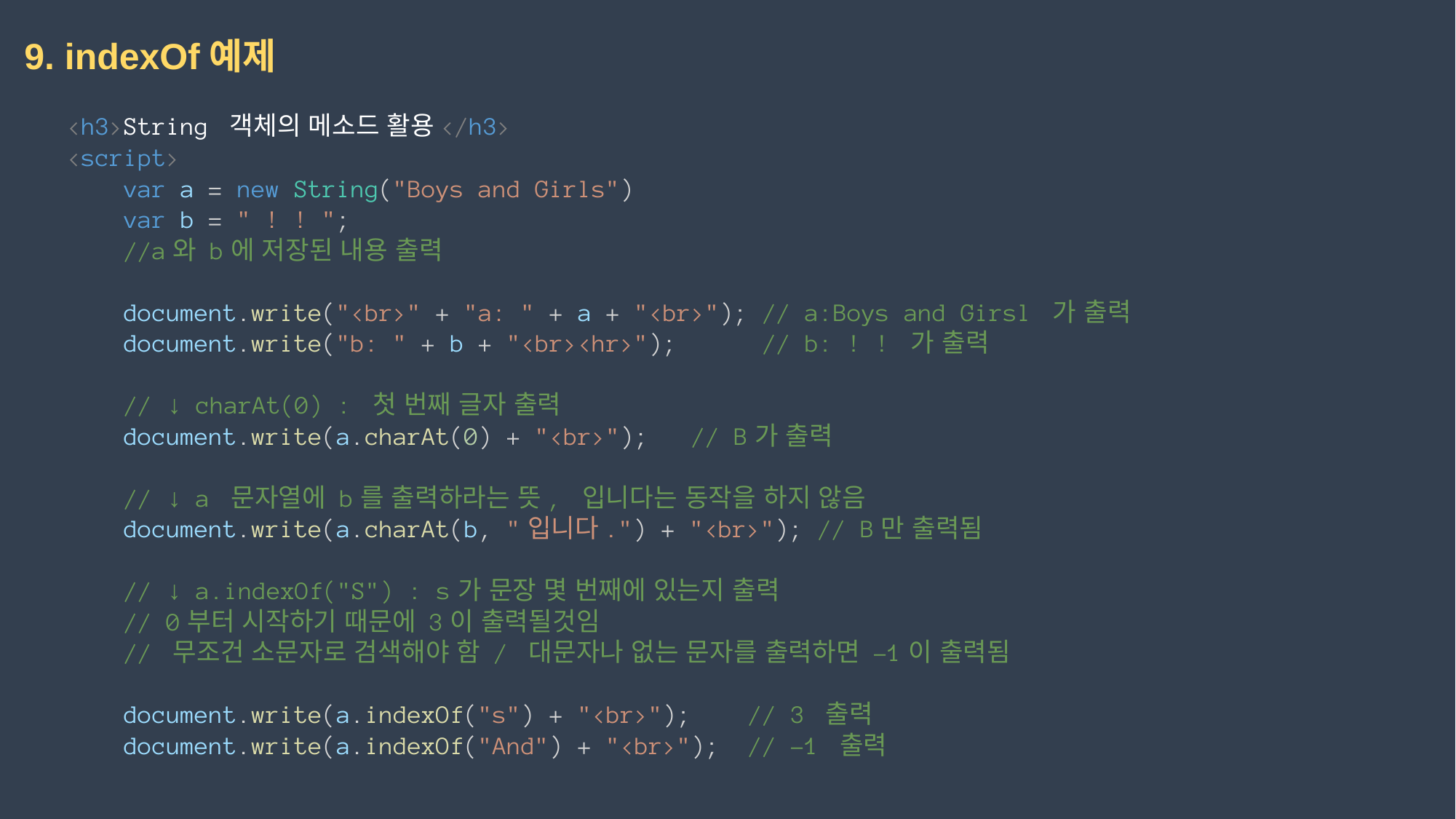

9. indexOf예제
    <h3>String 객체의 메소드 활용</h3>
    <script>
        var a = new String("Boys and Girls")
        var b = " ! ! ";
        //a와 b에 저장된 내용 출력
        document.write("<br>" + "a: " + a + "<br>"); // a:Boys and Girsl 가 출력
        document.write("b: " + b + "<br><hr>");      // b: ! ! 가 출력
        // ↓ charAt(0) : 첫 번째 글자 출력
        document.write(a.charAt(0) + "<br>");   // B가 출력
        // ↓ a 문자열에 b를 출력하라는 뜻, 입니다는 동작을 하지 않음
        document.write(a.charAt(b, "입니다.") + "<br>"); // B만 출력됨
        // ↓ a.indexOf("S") : s가 문장 몇 번째에 있는지 출력
        // 0부터 시작하기 때문에 3이 출력될것임
        // 무조건 소문자로 검색해야 함 / 대문자나 없는 문자를 출력하면 -1이 출력됨
        document.write(a.indexOf("s") + "<br>");    // 3 출력
        document.write(a.indexOf("And") + "<br>");  // -1 출력

2023-03-13
권민지